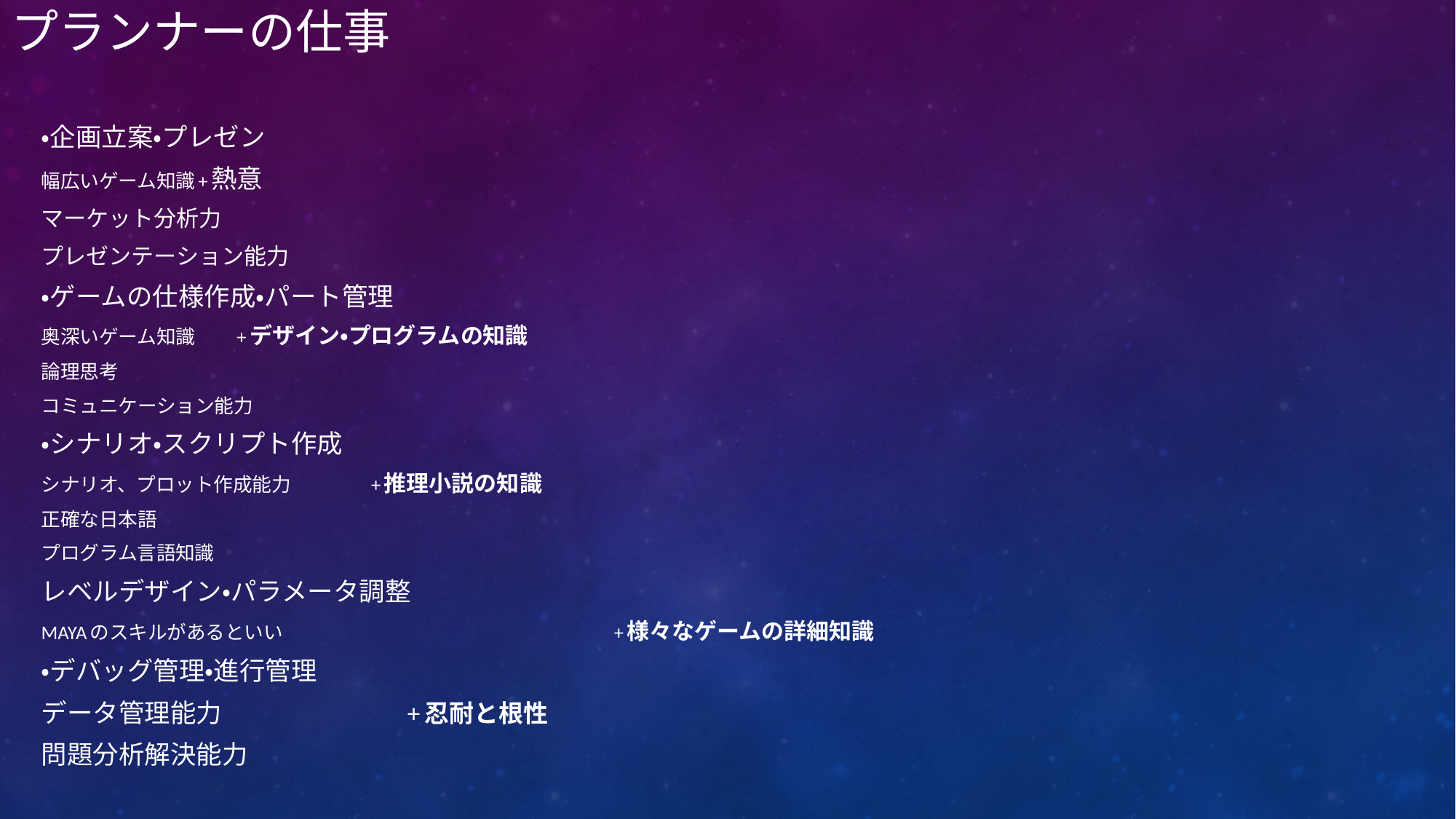

# プランナーの仕事
・企画立案・プレゼン
幅広いゲーム知識+熱意
マーケット分析力
プレゼンテーション能力
・ゲームの仕様作成・パート管理
奥深いゲーム知識　　+デザイン・プログラムの知識
論理思考
コミュニケーション能力
・シナリオ・スクリプト作成
シナリオ、プロット作成能力　　　　+推理小説の知識
正確な日本語
プログラム言語知識
レベルデザイン・パラメータ調整
MAYAのスキルがあるといい　　　　　　　　　　　　　　　　　+様々なゲームの詳細知識
・デバッグ管理・進行管理
データ管理能力　　　　　　　+忍耐と根性
問題分析解決能力